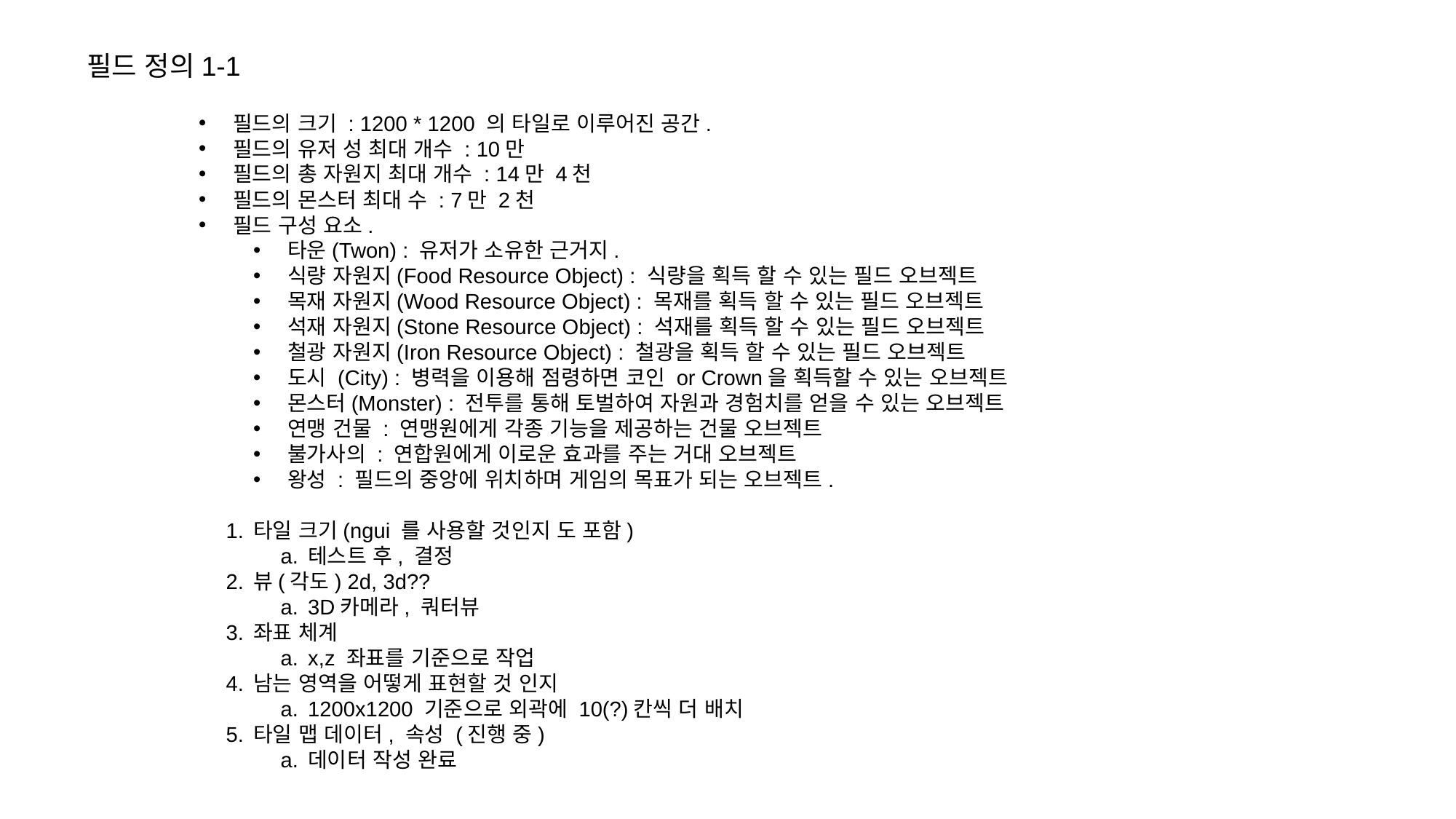

필드 정의1-1
필드의 크기 : 1200 * 1200 의 타일로 이루어진 공간.
필드의 유저 성 최대 개수 : 10만
필드의 총 자원지 최대 개수 : 14만 4천
필드의 몬스터 최대 수 : 7만 2천
필드 구성 요소.
타운(Twon) : 유저가 소유한 근거지.
식량 자원지(Food Resource Object) : 식량을 획득 할 수 있는 필드 오브젝트
목재 자원지(Wood Resource Object) : 목재를 획득 할 수 있는 필드 오브젝트
석재 자원지(Stone Resource Object) : 석재를 획득 할 수 있는 필드 오브젝트
철광 자원지(Iron Resource Object) : 철광을 획득 할 수 있는 필드 오브젝트
도시 (City) : 병력을 이용해 점령하면 코인 or Crown을 획득할 수 있는 오브젝트
몬스터(Monster) : 전투를 통해 토벌하여 자원과 경험치를 얻을 수 있는 오브젝트
연맹 건물 : 연맹원에게 각종 기능을 제공하는 건물 오브젝트
불가사의 : 연합원에게 이로운 효과를 주는 거대 오브젝트
왕성 : 필드의 중앙에 위치하며 게임의 목표가 되는 오브젝트.

타일 크기(ngui 를 사용할 것인지 도 포함)
테스트 후, 결정
뷰(각도) 2d, 3d??
3D카메라, 쿼터뷰
좌표 체계
x,z 좌표를 기준으로 작업
남는 영역을 어떻게 표현할 것 인지
1200x1200 기준으로 외곽에 10(?)칸씩 더 배치
타일 맵 데이터, 속성 (진행 중)
데이터 작성 완료